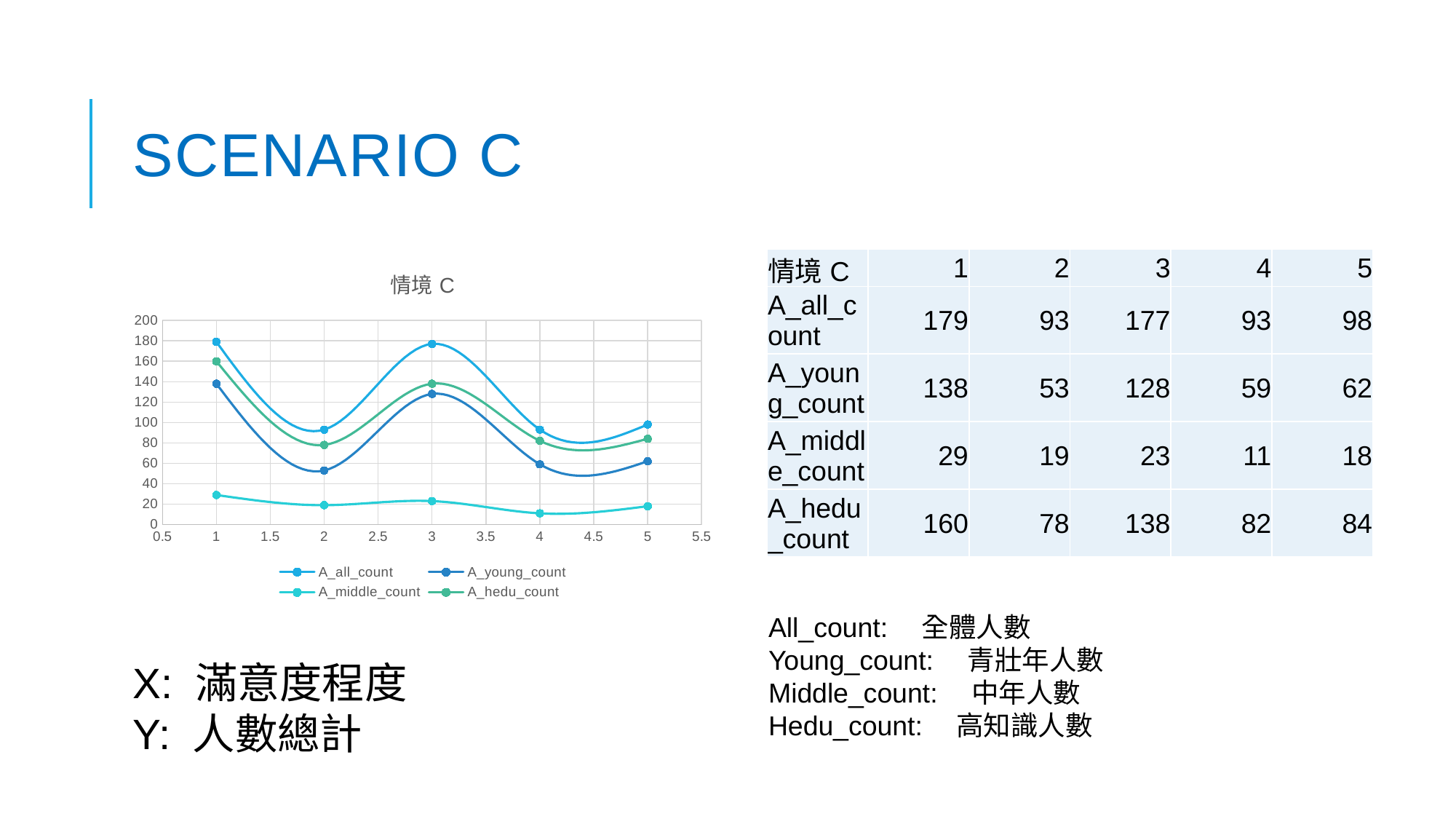

# Scenario C

### Chart: 情境C

| Category | A_all_count | A_young_count | A_middle_count | A_hedu_count |
|---|---|---|---|---|
| 情境C | 1 | 2 | 3 | 4 | 5 |
| --- | --- | --- | --- | --- | --- |
| A\_all\_count | 179 | 93 | 177 | 93 | 98 |
| A\_young\_count | 138 | 53 | 128 | 59 | 62 |
| A\_middle\_count | 29 | 19 | 23 | 11 | 18 |
| A\_hedu\_count | 160 | 78 | 138 | 82 | 84 |
All_count:　全體人數
Young_count:　青壯年人數
Middle_count:　中年人數
Hedu_count:　高知識人數
X: 滿意度程度
Y: 人數總計